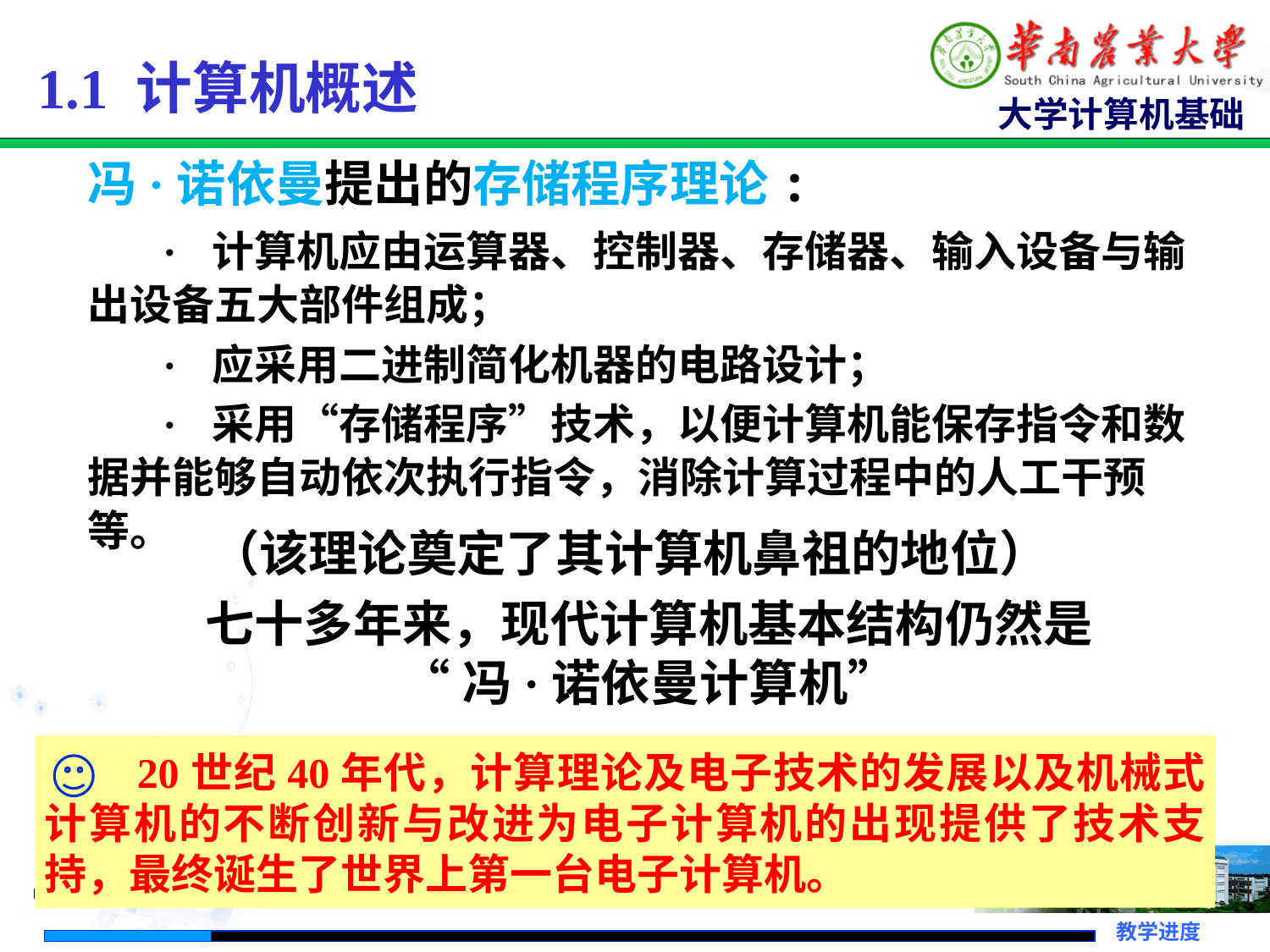

1.1 计算机概述
冯·诺依曼提出的存储程序理论:
 · 计算机应由运算器、控制器、存储器、输入设备与输出设备五大部件组成；
 · 应采用二进制简化机器的电路设计；
 · 采用“存储程序”技术，以便计算机能保存指令和数据并能够自动依次执行指令，消除计算过程中的人工干预等。
（该理论奠定了其计算机鼻祖的地位）
七十多年来，现代计算机基本结构仍然是
“冯·诺依曼计算机”
        20世纪40年代，计算理论及电子技术的发展以及机械式计算机的不断创新与改进为电子计算机的出现提供了技术支持，最终诞生了世界上第一台电子计算机。